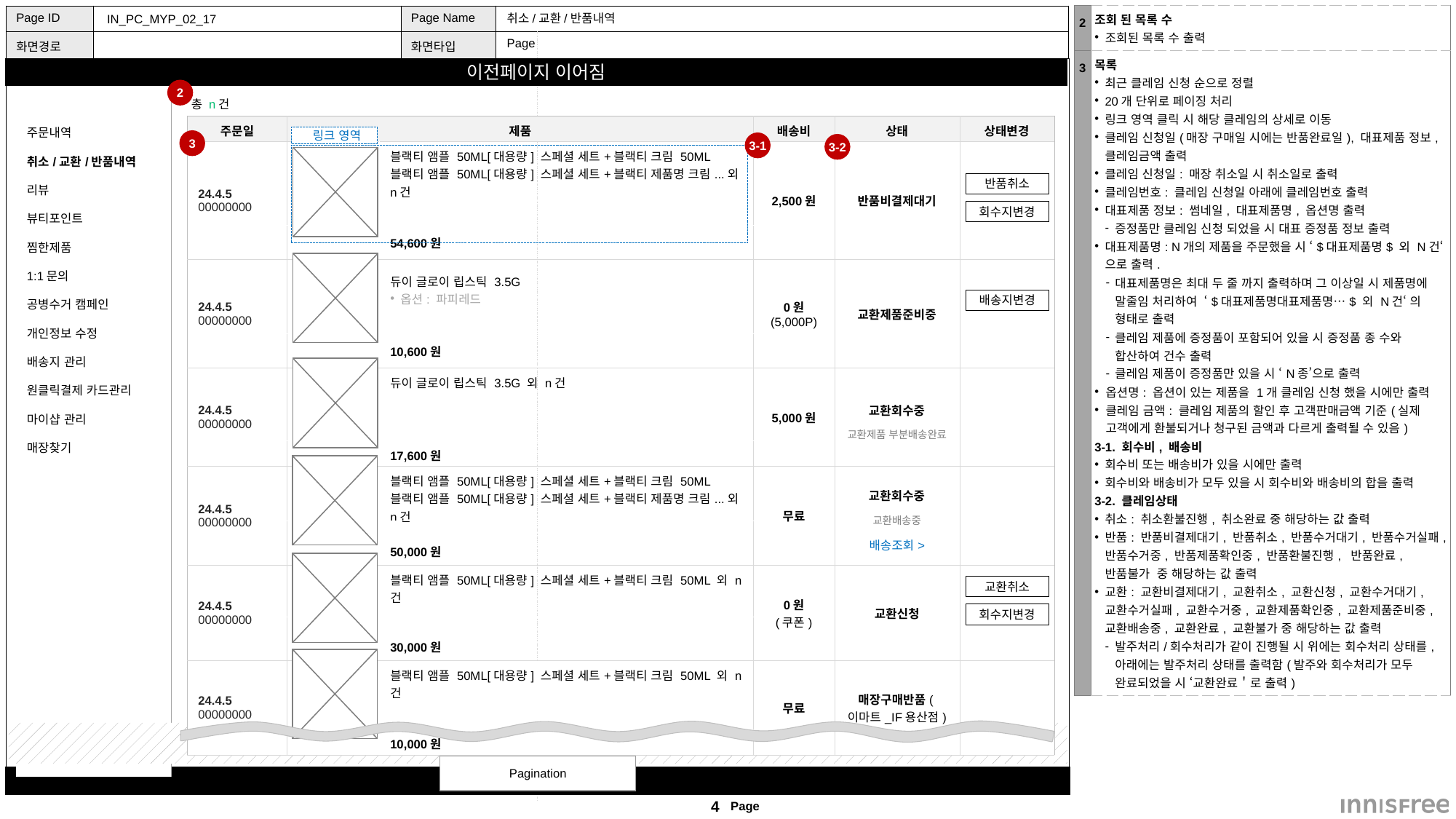

| 2 | 조회 된 목록 수 조회된 목록 수 출력 |
| --- | --- |
| 3 | 목록 최근 클레임 신청 순으로 정렬 20개 단위로 페이징 처리 링크 영역 클릭 시 해당 클레임의 상세로 이동 클레임 신청일(매장 구매일 시에는 반품완료일), 대표제품 정보, 클레임금액 출력 클레임 신청일: 매장 취소일 시 취소일로 출력 클레임번호: 클레임 신청일 아래에 클레임번호 출력 대표제품 정보: 썸네일, 대표제품명, 옵션명 출력 증정품만 클레임 신청 되었을 시 대표 증정품 정보 출력 대표제품명: N개의 제품을 주문했을 시 ‘$대표제품명$ 외 N건‘ 으로 출력. 대표제품명은 최대 두 줄 까지 출력하며 그 이상일 시 제품명에 말줄임 처리하여 ‘$대표제품명대표제품명…$ 외 N건‘ 의 형태로 출력 클레임 제품에 증정품이 포함되어 있을 시 증정품 종 수와 합산하여 건수 출력 클레임 제품이 증정품만 있을 시 ‘N종’으로 출력 옵션명: 옵션이 있는 제품을 1개 클레임 신청 했을 시에만 출력 클레임 금액: 클레임 제품의 할인 후 고객판매금액 기준(실제 고객에게 환불되거나 청구된 금액과 다르게 출력될 수 있음) 3-1. 회수비, 배송비 회수비 또는 배송비가 있을 시에만 출력 회수비와 배송비가 모두 있을 시 회수비와 배송비의 합을 출력 3-2. 클레임상태 취소: 취소환불진행, 취소완료 중 해당하는 값 출력 반품: 반품비결제대기, 반품취소, 반품수거대기, 반품수거실패, 반품수거중, 반품제품확인중, 반품환불진행, 반품완료, 반품불가 중 해당하는 값 출력 교환: 교환비결제대기, 교환취소, 교환신청, 교환수거대기, 교환수거실패, 교환수거중, 교환제품확인중, 교환제품준비중, 교환배송중, 교환완료, 교환불가 중 해당하는 값 출력 발주처리/회수처리가 같이 진행될 시 위에는 회수처리 상태를, 아래에는 발주처리 상태를 출력함(발주와 회수처리가 모두 완료되었을 시 ‘교환완료＇로 출력) |
 IN_PC_MYP_02_17
# 취소/교환/반품내역
Page
2
| 주문내역 |
| --- |
| 취소/교환/반품내역 |
| 리뷰 |
| 뷰티포인트 |
| 찜한제품 |
| 1:1문의 |
| 공병수거 캠페인 |
| 개인정보 수정 |
| 배송지 관리 |
| 원클릭결제 카드관리 |
| 마이샵 관리 |
| 매장찾기 |
|  |
총 n건
| 주문일 | 제품 |  | 배송비 | 상태 | 상태변경 |
| --- | --- | --- | --- | --- | --- |
| 24.4.5 00000000 |  | 블랙티 앰플 50ML[대용량] 스페셜 세트+블랙티 크림 50ML 블랙티 앰플 50ML[대용량] 스페셜 세트+블랙티 제품명 크림...외 n건 | 2,500원 | 반품비결제대기 |  |
|  |  | 54,600원 |  |  |  |
| 24.4.5 00000000 |  | 듀이 글로이 립스틱 3.5G 옵션: 파피레드 | 0원 (5,000P) | 교환제품준비중 |  |
|  |  | 10,600원 |  |  |  |
| 24.4.5 00000000 |  | 듀이 글로이 립스틱 3.5G 외 n건 | 5,000원 | 교환회수중 교환제품 부분배송완료 |  |
|  |  | 17,600원 |  |  |  |
| 24.4.5 00000000 |  | 블랙티 앰플 50ML[대용량] 스페셜 세트+블랙티 크림 50ML 블랙티 앰플 50ML[대용량] 스페셜 세트+블랙티 제품명 크림...외 n건 | 무료 | 교환회수중 교환배송중 배송조회> |  |
|  |  | 50,000원 |  |  |  |
| 24.4.5 00000000 |  | 블랙티 앰플 50ML[대용량] 스페셜 세트+블랙티 크림 50ML 외 n건 | 0원 (쿠폰) | 교환신청 |  |
|  |  | 30,000원 |  |  |  |
| 24.4.5 00000000 |  | 블랙티 앰플 50ML[대용량] 스페셜 세트+블랙티 크림 50ML 외 n건 | 무료 | 매장구매반품(이마트\_IF용산점) |  |
|  |  | 10,000원 |  |  |  |
 링크 영역
3
3-1
3-2

반품취소
회수지변경

배송지변경

교환취소
회수지변경

FOOTER
Pagination